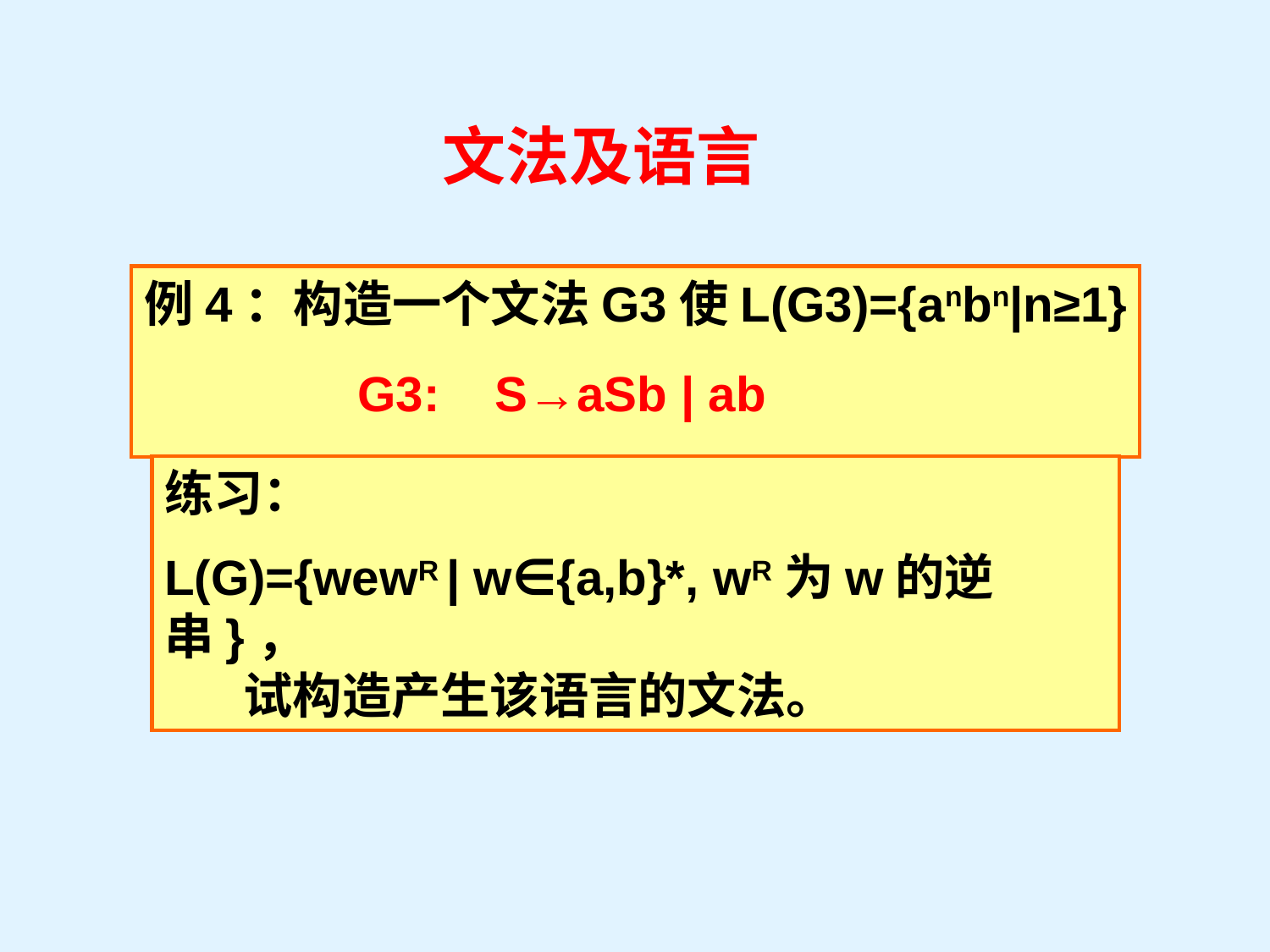

文法及语言
例4：构造一个文法G3使L(G3)={anbn|n≥1}

G3:    S→aSb | ab
练习：
L(G)={wewR | w∈{a,b}*, wR为w的逆串}，
      试构造产生该语言的文法。